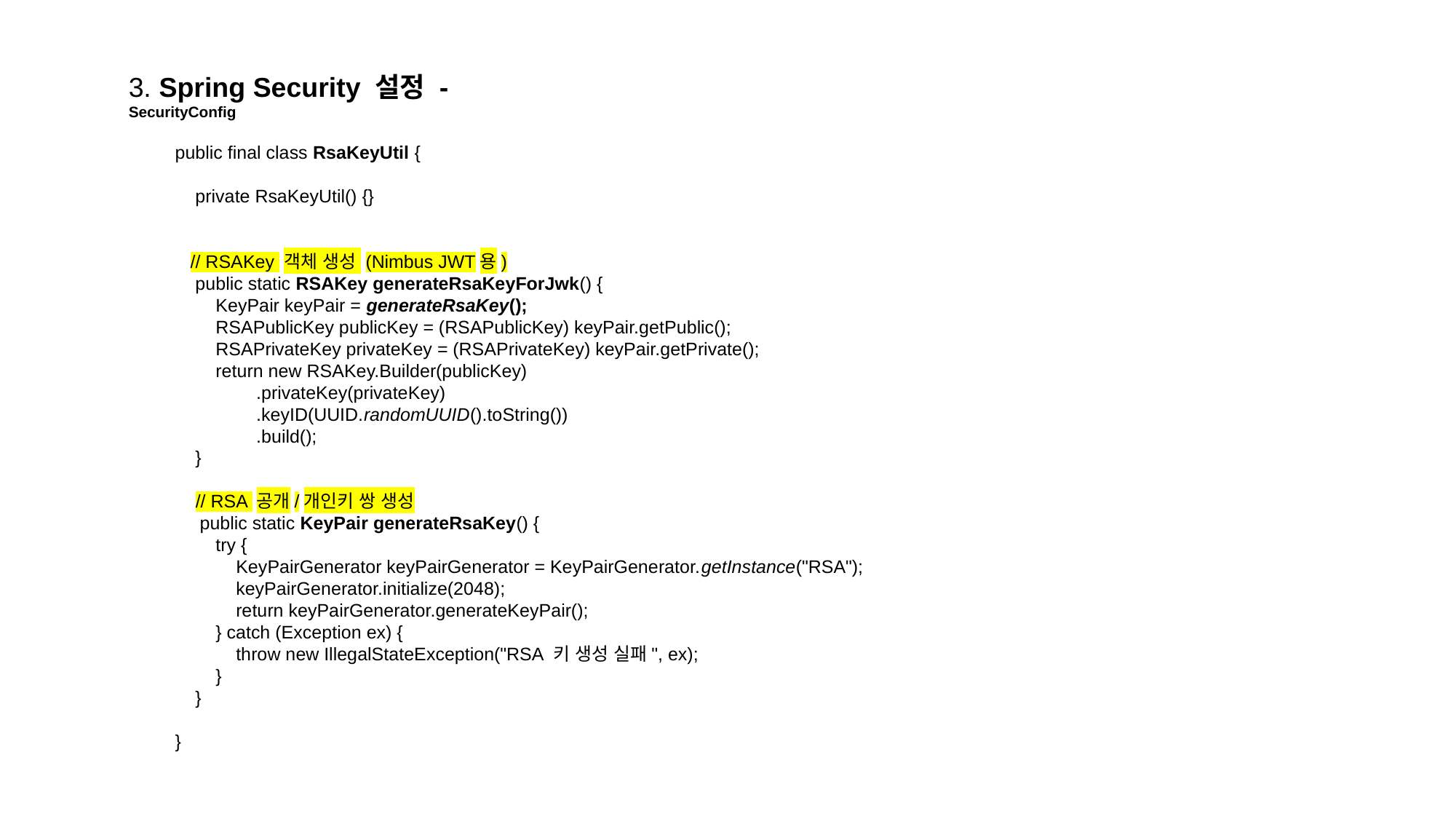

3. Spring Security 설정 - SecurityConfig
public final class RsaKeyUtil {
    private RsaKeyUtil() {}
   // RSAKey 객체 생성 (Nimbus JWT용)
    public static RSAKey generateRsaKeyForJwk() {
        KeyPair keyPair = generateRsaKey();
        RSAPublicKey publicKey = (RSAPublicKey) keyPair.getPublic();
        RSAPrivateKey privateKey = (RSAPrivateKey) keyPair.getPrivate();
        return new RSAKey.Builder(publicKey)
                .privateKey(privateKey)
                .keyID(UUID.randomUUID().toString())
                .build();
    }
    // RSA 공개/개인키 쌍 생성
    public static KeyPair generateRsaKey() {
        try {
            KeyPairGenerator keyPairGenerator = KeyPairGenerator.getInstance("RSA");
            keyPairGenerator.initialize(2048);
            return keyPairGenerator.generateKeyPair();
        } catch (Exception ex) {
            throw new IllegalStateException("RSA 키 생성 실패", ex);
        }
    }
}